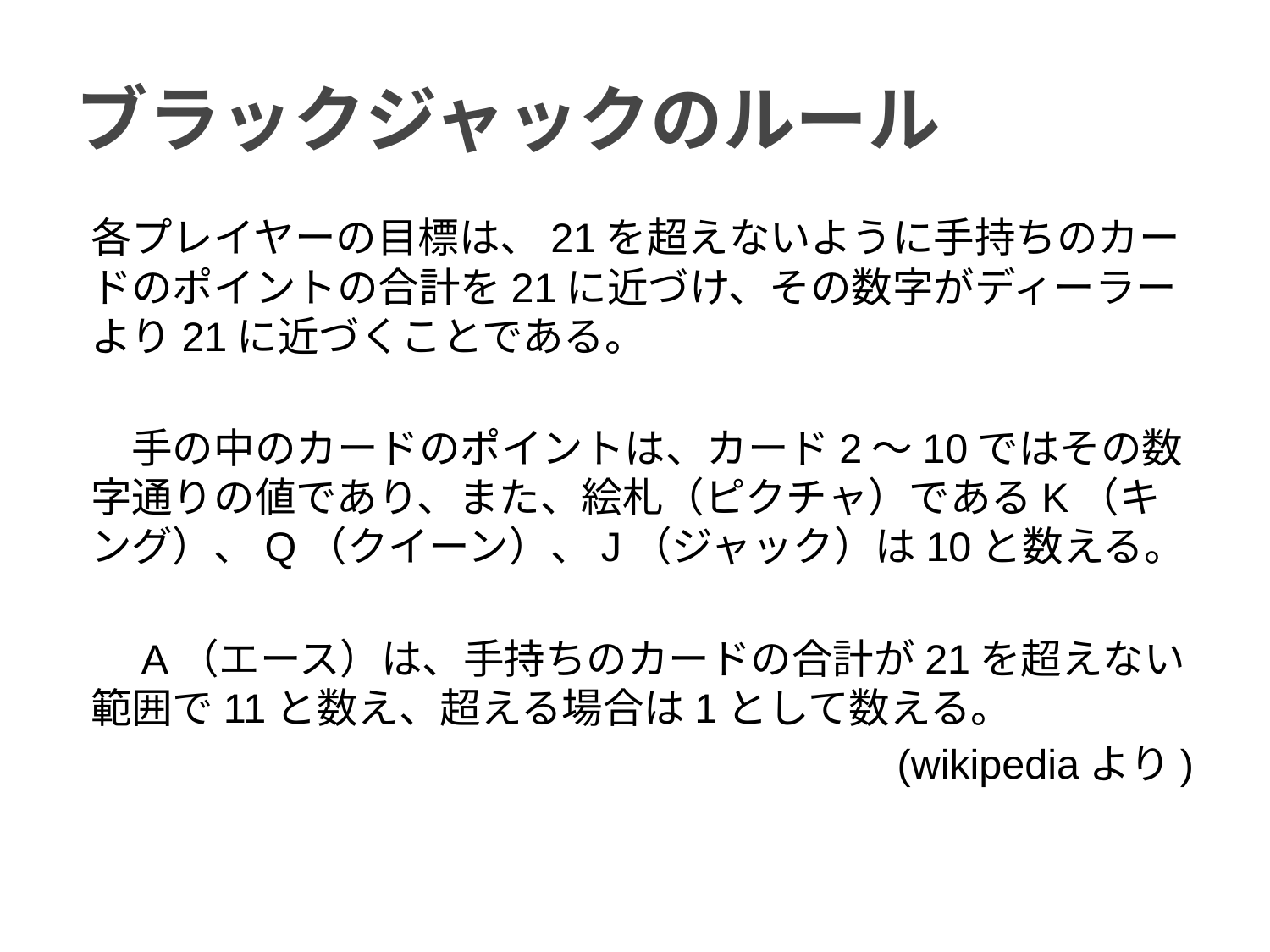

# ブラックジャックのルール
各プレイヤーの目標は、21を超えないように手持ちのカードのポイントの合計を21に近づけ、その数字がディーラーより21に近づくことである。

　手の中のカードのポイントは、カード2～10ではその数字通りの値であり、また、絵札（ピクチャ）であるK（キング）、Q（クイーン）、J（ジャック）は10と数える。

　A（エース）は、手持ちのカードの合計が21を超えない範囲で11と数え、超える場合は1として数える。
(wikipediaより)